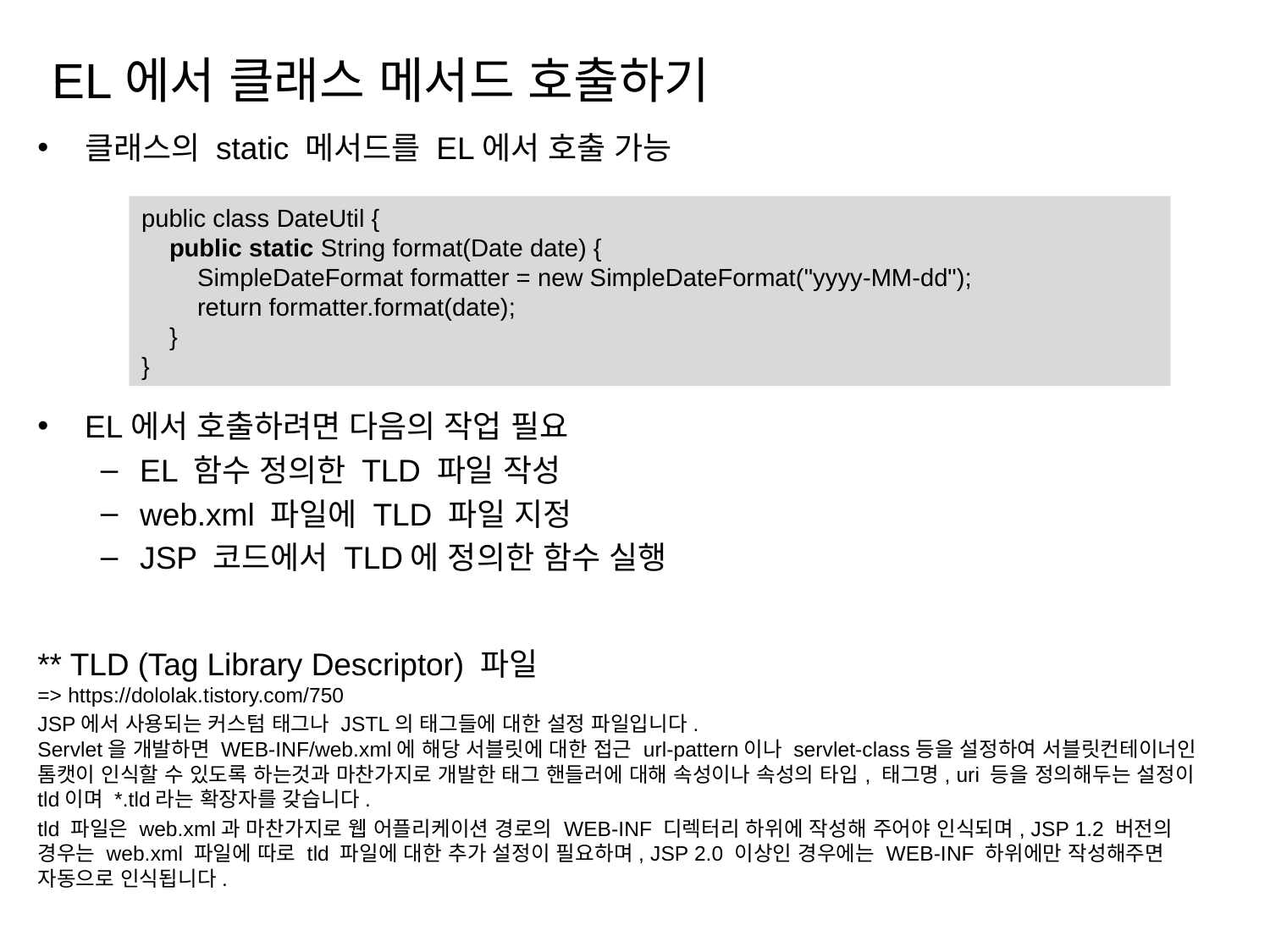

# EL에서 클래스 메서드 호출하기
클래스의 static 메서드를 EL에서 호출 가능

EL에서 호출하려면 다음의 작업 필요
EL 함수 정의한 TLD 파일 작성
web.xml 파일에 TLD 파일 지정
JSP 코드에서 TLD에 정의한 함수 실행

** TLD (Tag Library Descriptor) 파일
=> https://dololak.tistory.com/750
JSP에서 사용되는 커스텀 태그나 JSTL의 태그들에 대한 설정 파일입니다.
Servlet을 개발하면 WEB-INF/web.xml에 해당 서블릿에 대한 접근 url-pattern이나 servlet-class등을 설정하여 서블릿컨테이너인 톰캣이 인식할 수 있도록 하는것과 마찬가지로 개발한 태그 핸들러에 대해 속성이나 속성의 타입, 태그명, uri 등을 정의해두는 설정이 tld이며 *.tld라는 확장자를 갖습니다.
tld 파일은 web.xml과 마찬가지로 웹 어플리케이션 경로의 WEB-INF 디렉터리 하위에 작성해 주어야 인식되며, JSP 1.2 버전의 경우는 web.xml 파일에 따로 tld 파일에 대한 추가 설정이 필요하며, JSP 2.0 이상인 경우에는 WEB-INF 하위에만 작성해주면 자동으로 인식됩니다.
public class DateUtil {
    public static String format(Date date) {
        SimpleDateFormat formatter = new SimpleDateFormat("yyyy-MM-dd");
        return formatter.format(date);
    }
}